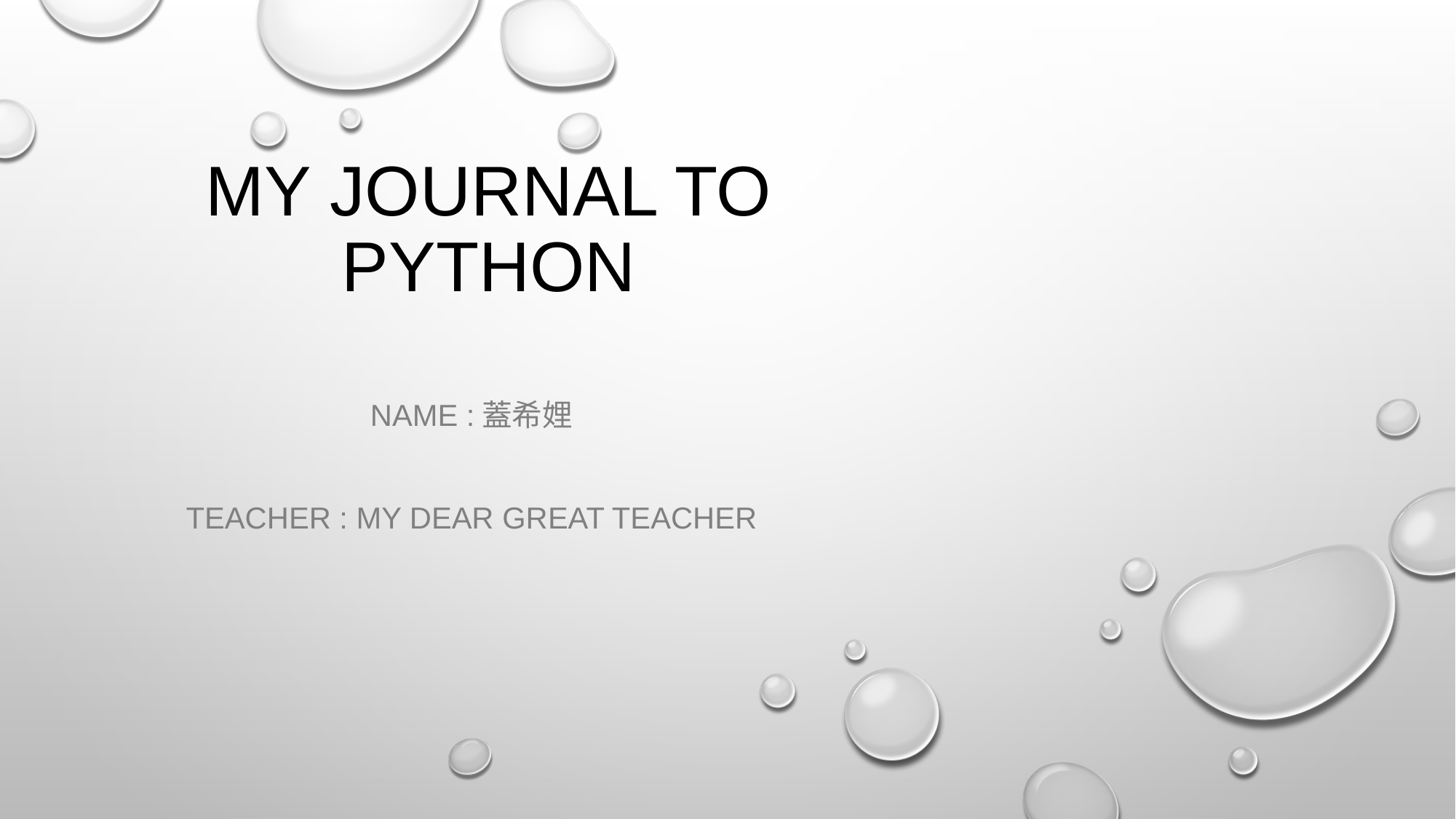

# MY JOURNAL TO PYTHON
Name :蓋希娌
Teacher : My Dear Great Teacher